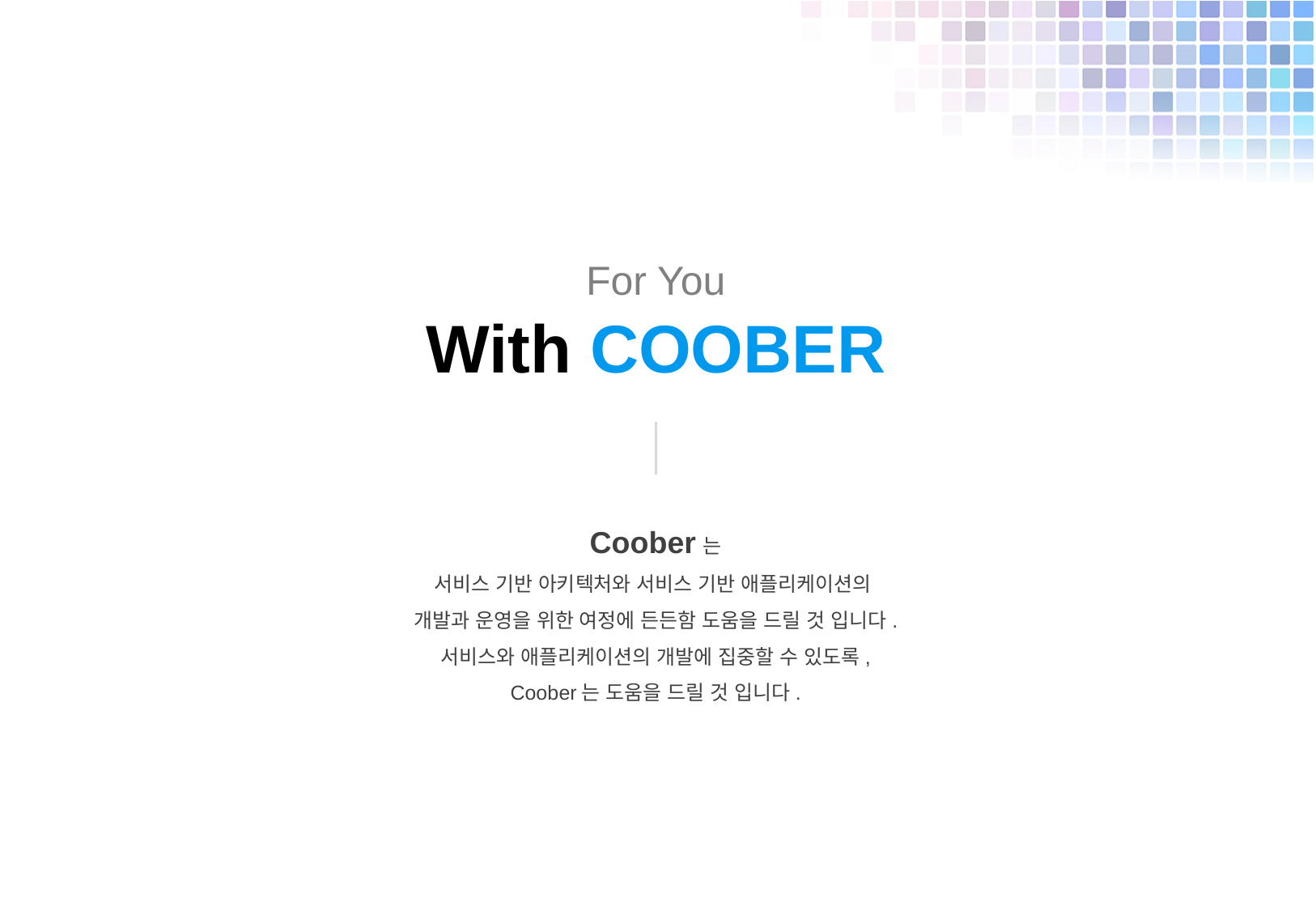

For You
With COOBER
Coober는
서비스 기반 아키텍처와 서비스 기반 애플리케이션의
개발과 운영을 위한 여정에 든든함 도움을 드릴 것 입니다.
서비스와 애플리케이션의 개발에 집중할 수 있도록,
Coober는 도움을 드릴 것 입니다.